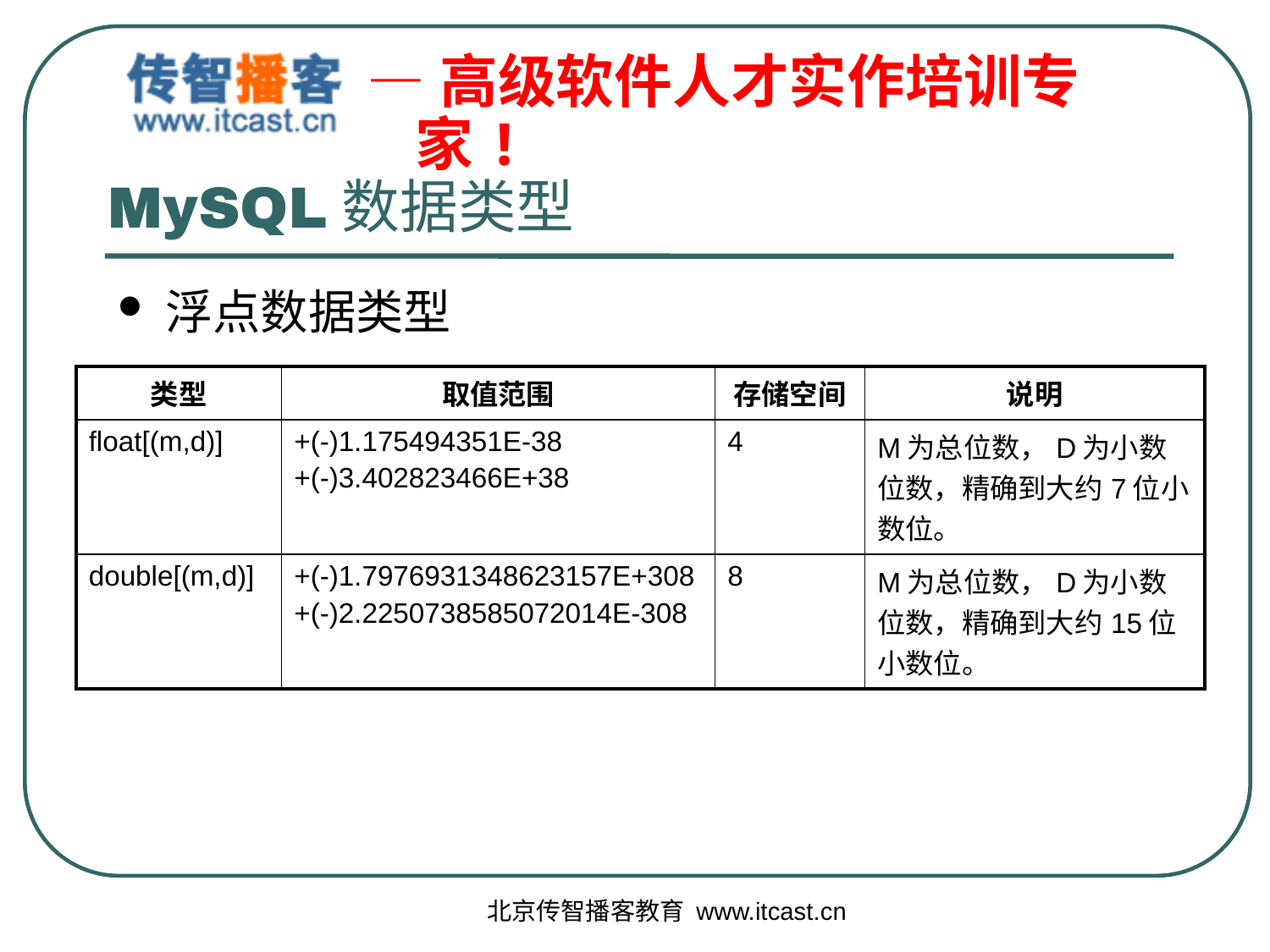

# MySQL数据类型
浮点数据类型

| 类型 | 取值范围 | 存储空间 | 说明 |
| --- | --- | --- | --- |
| float[(m,d)] | +(-)1.175494351E-38 +(-)3.402823466E+38 | 4 | M为总位数，D为小数位数，精确到大约7位小数位。 |
| double[(m,d)] | +(-)1.7976931348623157E+308 +(-)2.2250738585072014E-308 | 8 | M为总位数，D为小数位数，精确到大约15位小数位。 |